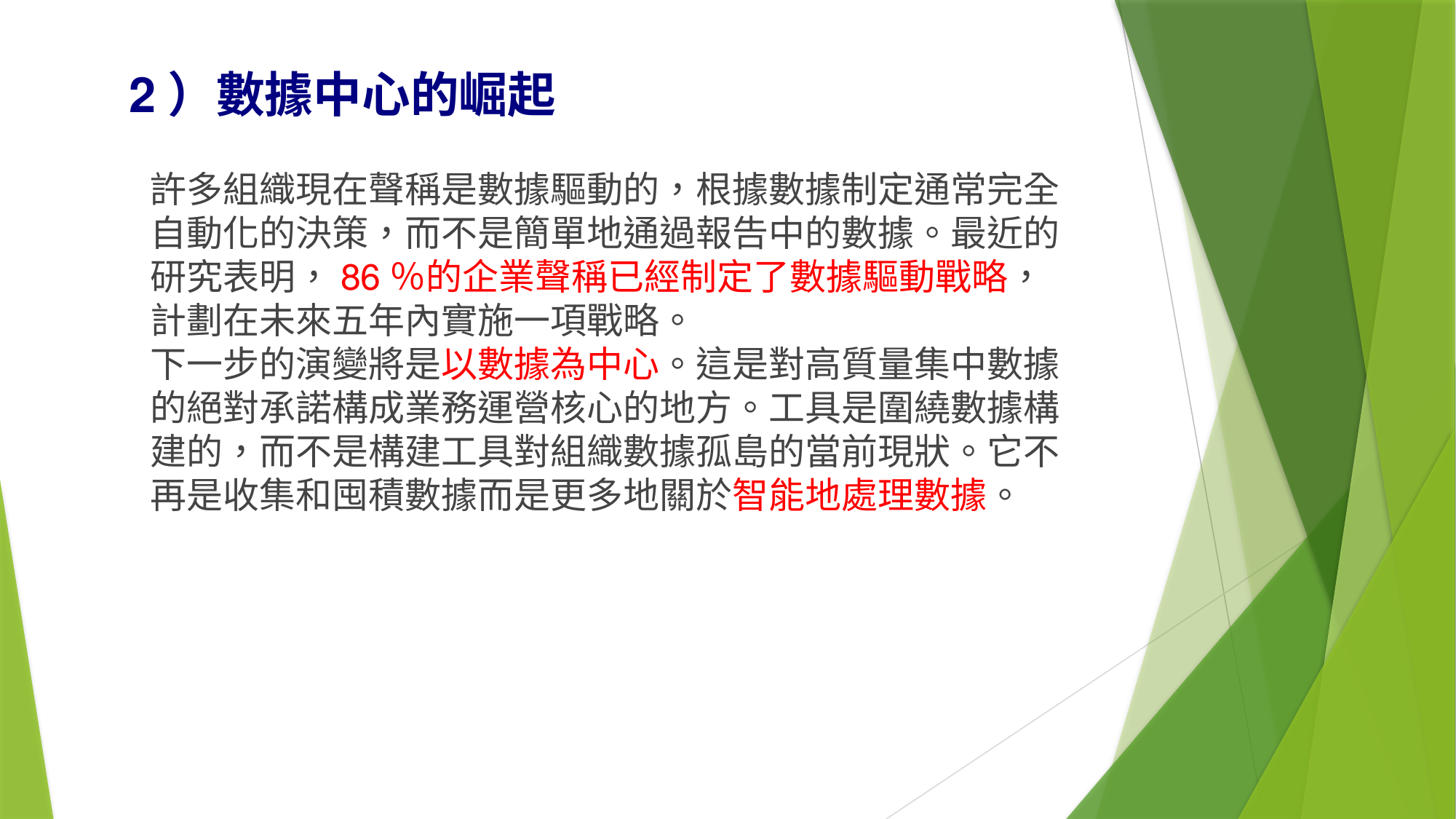

2）數據中心的崛起
許多組織現在聲稱是數據驅動的，根據數據制定通常完全自動化的決策，而不是簡單地通過報告中的數據。最近的研究表明，86％的企業聲稱已經制定了數據驅動戰略，計劃在未來五年內實施一項戰略。
下一步的演變將是以數據為中心。這是對高質量集中數據的絕對承諾構成業務運營核心的地方。工具是圍繞數據構建的，而不是構建工具對組織數據孤島的當前現狀。它不再是收集和囤積數據而是更多地關於智能地處理數據。